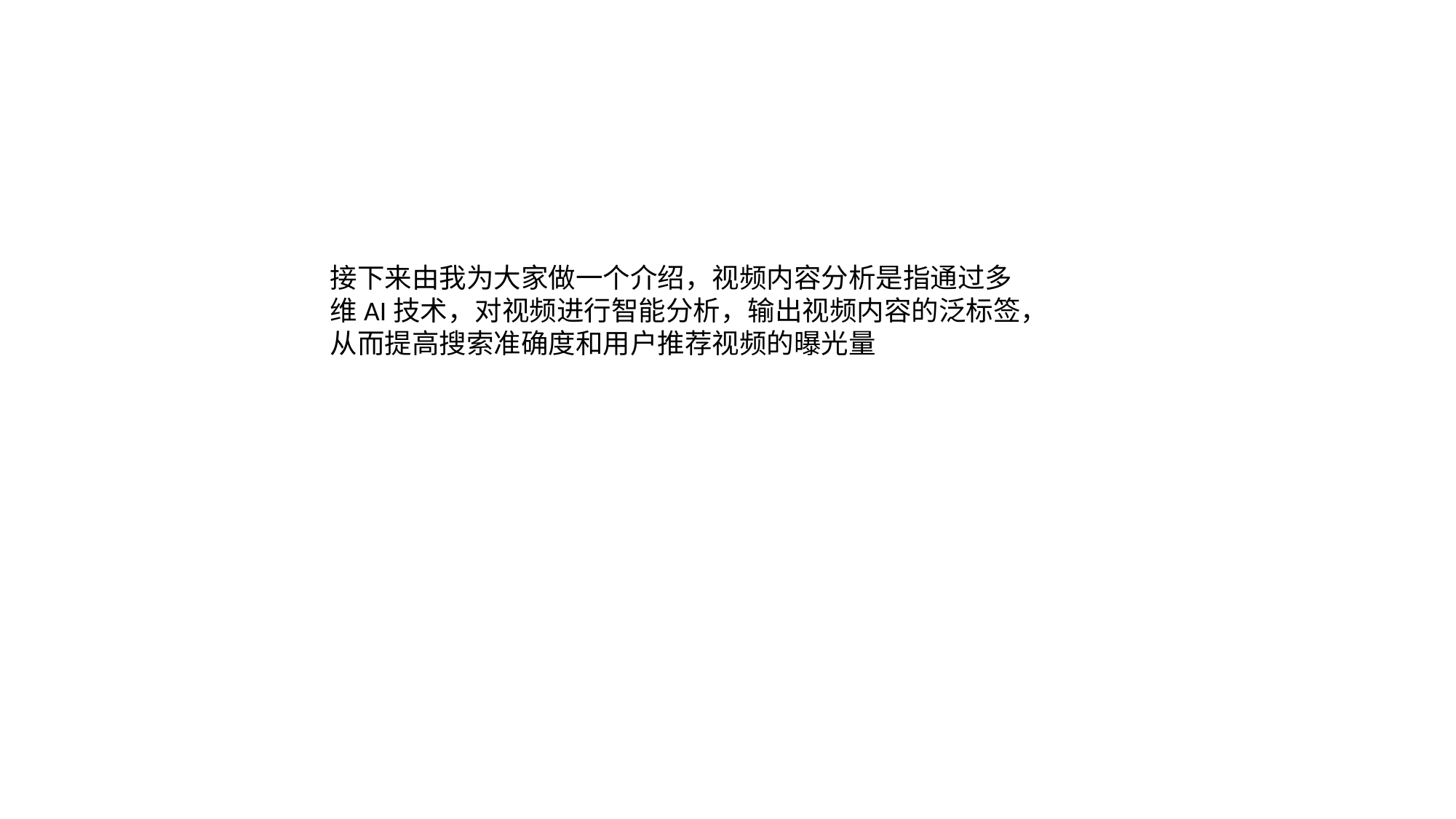

接下来由我为大家做一个介绍，视频内容分析是指通过多维AI技术，对视频进行智能分析，输出视频内容的泛标签，从而提高搜索准确度和用户推荐视频的曝光量